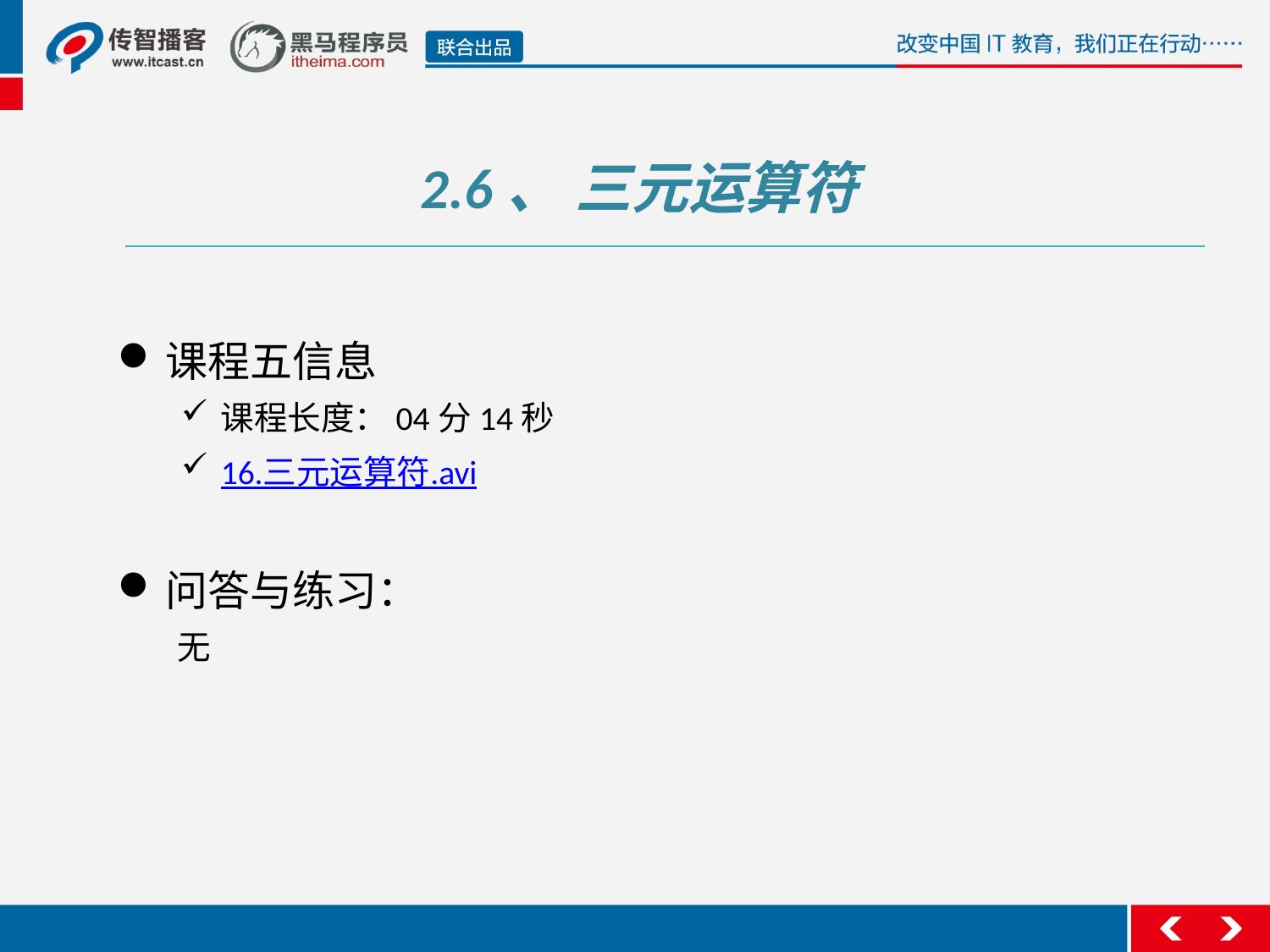

2.6、 三元运算符

课程五信息
课程长度：04分14秒
16.三元运算符.avi

问答与练习：
       无